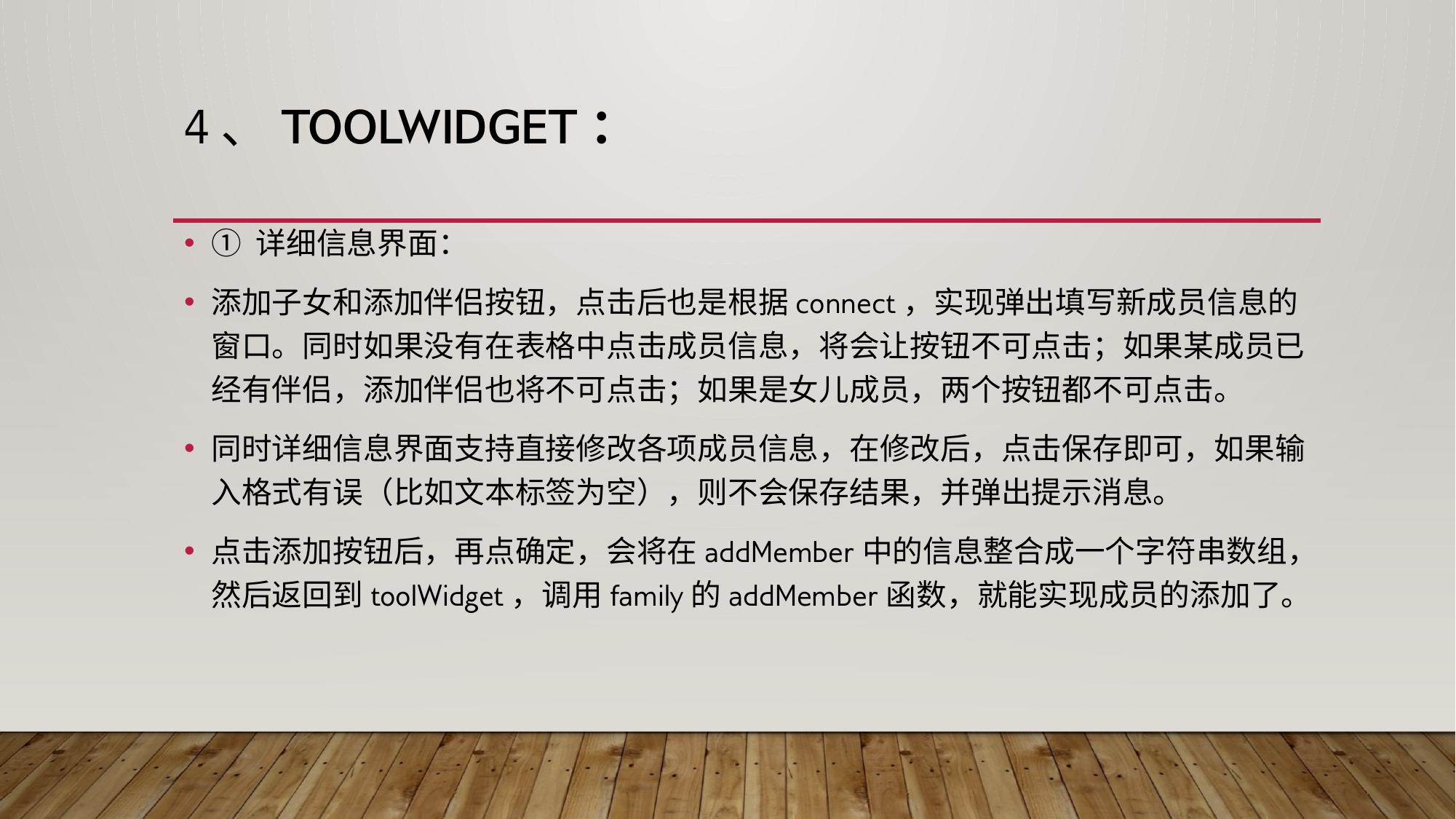

# 4、toolwidget：
① 详细信息界面：
添加子女和添加伴侣按钮，点击后也是根据connect，实现弹出填写新成员信息的窗口。同时如果没有在表格中点击成员信息，将会让按钮不可点击；如果某成员已经有伴侣，添加伴侣也将不可点击；如果是女儿成员，两个按钮都不可点击。
同时详细信息界面支持直接修改各项成员信息，在修改后，点击保存即可，如果输入格式有误（比如文本标签为空），则不会保存结果，并弹出提示消息。
点击添加按钮后，再点确定，会将在addMember中的信息整合成一个字符串数组，然后返回到toolWidget，调用family的addMember函数，就能实现成员的添加了。